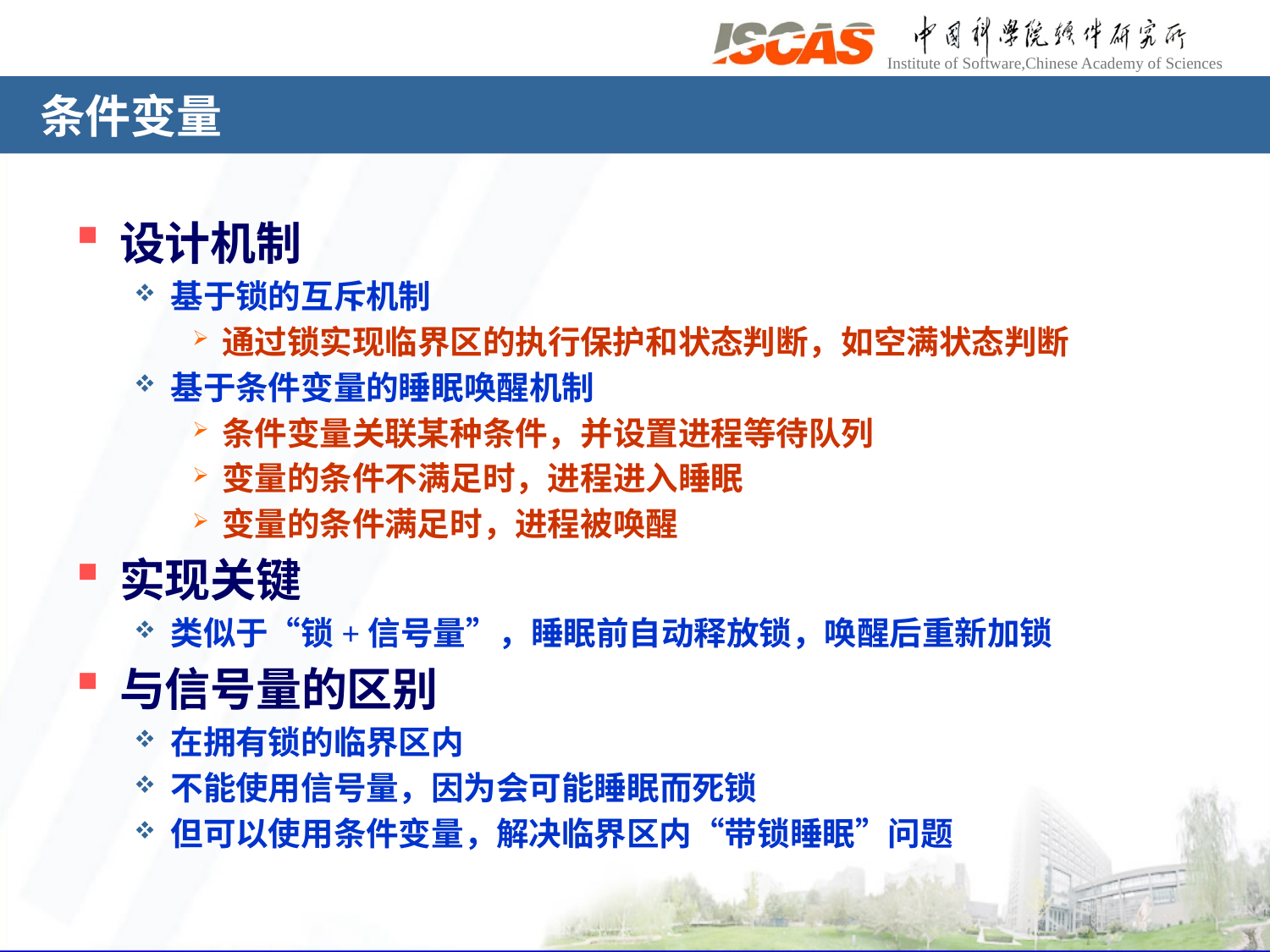

# 条件变量
设计机制
基于锁的互斥机制
通过锁实现临界区的执行保护和状态判断，如空满状态判断
基于条件变量的睡眠唤醒机制
条件变量关联某种条件，并设置进程等待队列
变量的条件不满足时，进程进入睡眠
变量的条件满足时，进程被唤醒
实现关键
类似于“锁+信号量”，睡眠前自动释放锁，唤醒后重新加锁
与信号量的区别
在拥有锁的临界区内
不能使用信号量，因为会可能睡眠而死锁
但可以使用条件变量，解决临界区内“带锁睡眠”问题